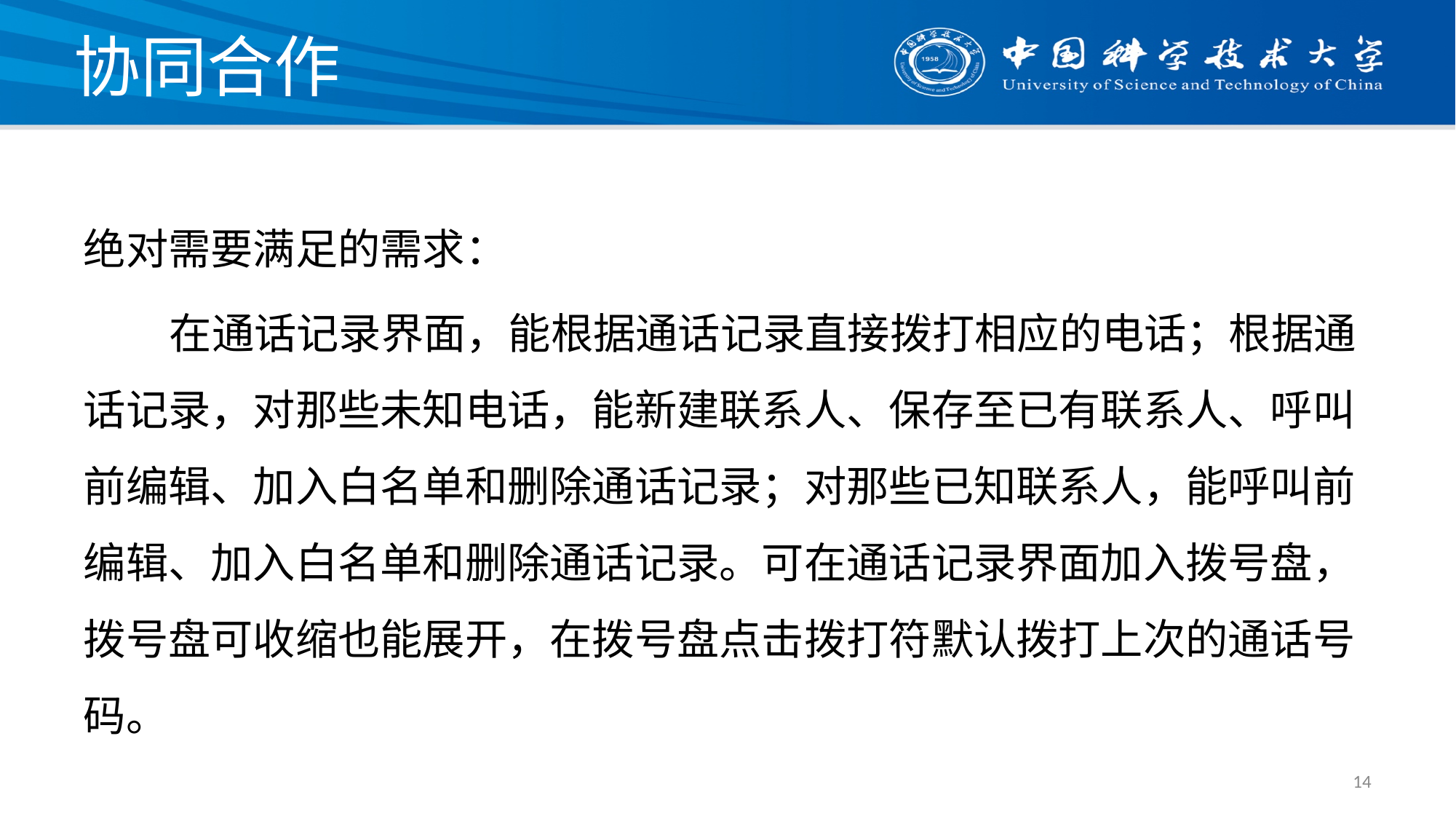

# 协同合作
绝对需要满足的需求：
        在通话记录界面，能根据通话记录直接拨打相应的电话；根据通话记录，对那些未知电话，能新建联系人、保存至已有联系人、呼叫前编辑、加入白名单和删除通话记录；对那些已知联系人，能呼叫前编辑、加入白名单和删除通话记录。可在通话记录界面加入拨号盘，拨号盘可收缩也能展开，在拨号盘点击拨打符默认拨打上次的通话号码。
14